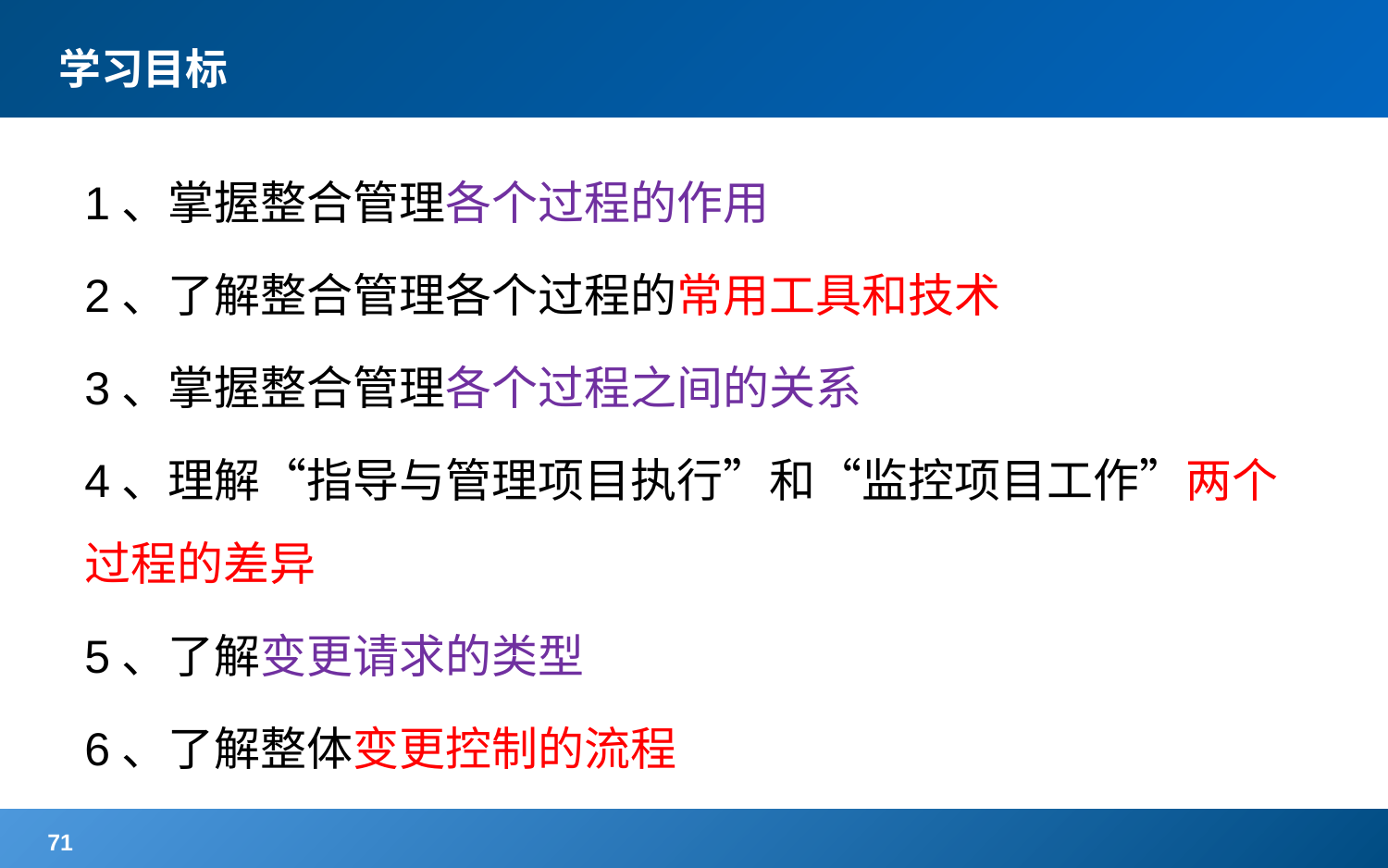

# 学习目标
1、掌握整合管理各个过程的作用
2、了解整合管理各个过程的常用工具和技术
3、掌握整合管理各个过程之间的关系
4、理解“指导与管理项目执行”和“监控项目工作”两个过程的差异
5、了解变更请求的类型
6、了解整体变更控制的流程